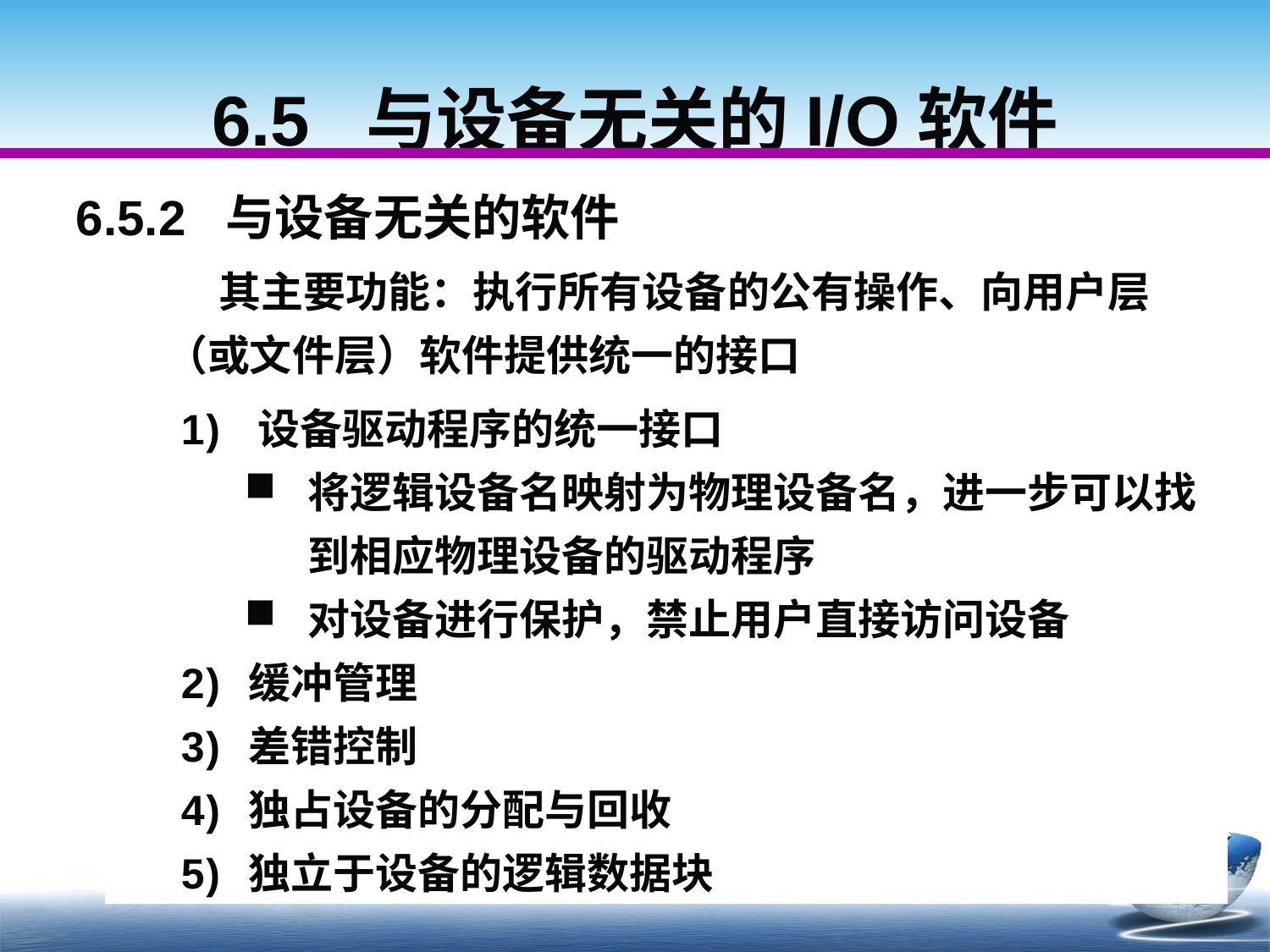

# 6.5  与设备无关的I/O软件
6.5.2  与设备无关的软件

          其主要功能：执行所有设备的公有操作、向用户层（或文件层）软件提供统一的接口
  设备驱动程序的统一接口
将逻辑设备名映射为物理设备名，进一步可以找到相应物理设备的驱动程序
对设备进行保护，禁止用户直接访问设备
 缓冲管理
 差错控制
 独占设备的分配与回收
 独立于设备的逻辑数据块